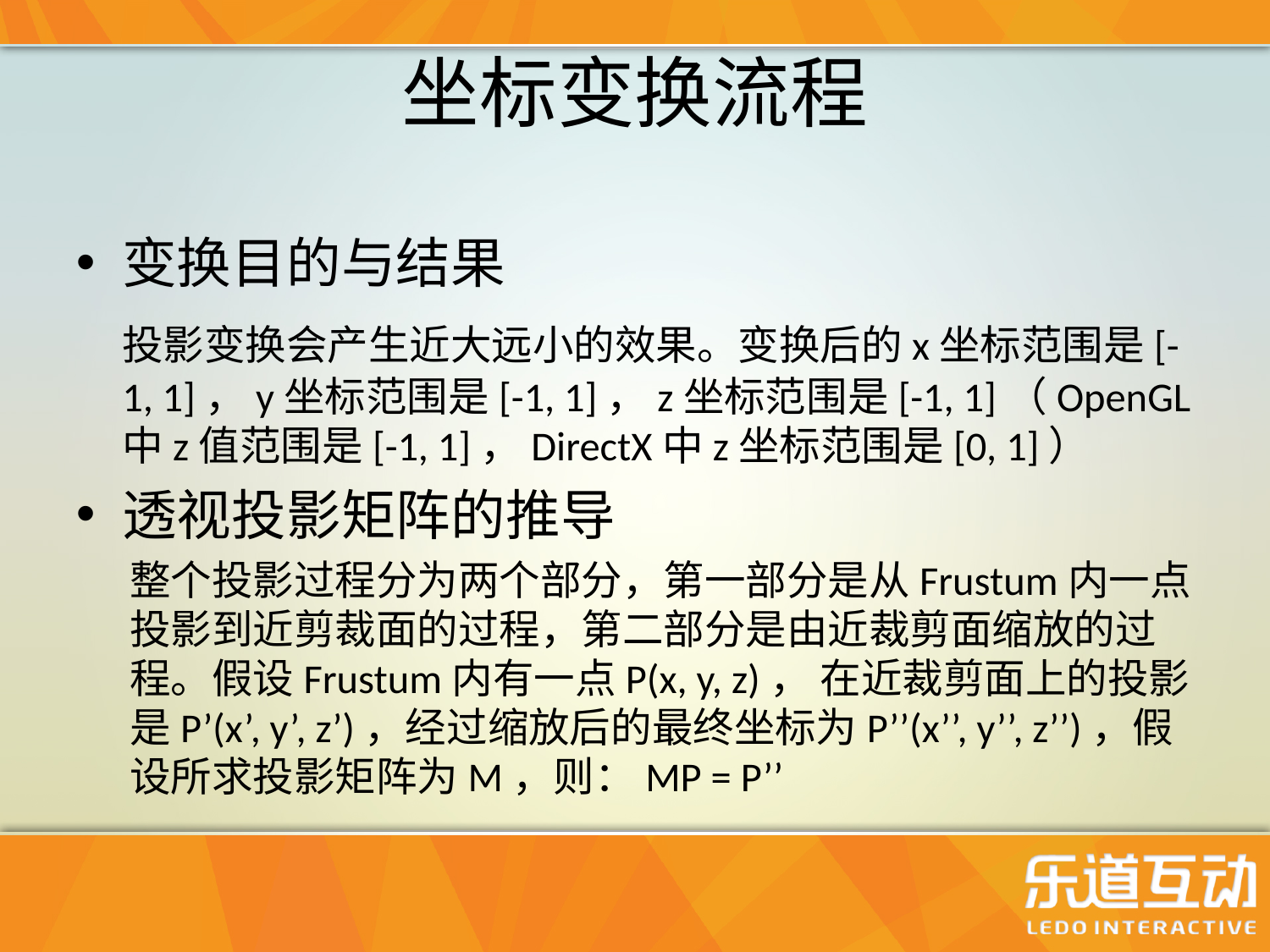

# 坐标变换流程
变换目的与结果
	投影变换会产生近大远小的效果。变换后的x坐标范围是[-1, 1]，y坐标范围是[-1, 1]，z坐标范围是[-1, 1]（OpenGL中z值范围是[-1, 1]，DirectX中z坐标范围是[0, 1]）
透视投影矩阵的推导
整个投影过程分为两个部分，第一部分是从Frustum内一点投影到近剪裁面的过程，第二部分是由近裁剪面缩放的过程。假设Frustum内有一点P(x, y, z)， 在近裁剪面上的投影是P’(x’, y’, z’)，经过缩放后的最终坐标为P’’(x’’, y’’, z’’)，假设所求投影矩阵为M，则：MP = P’’